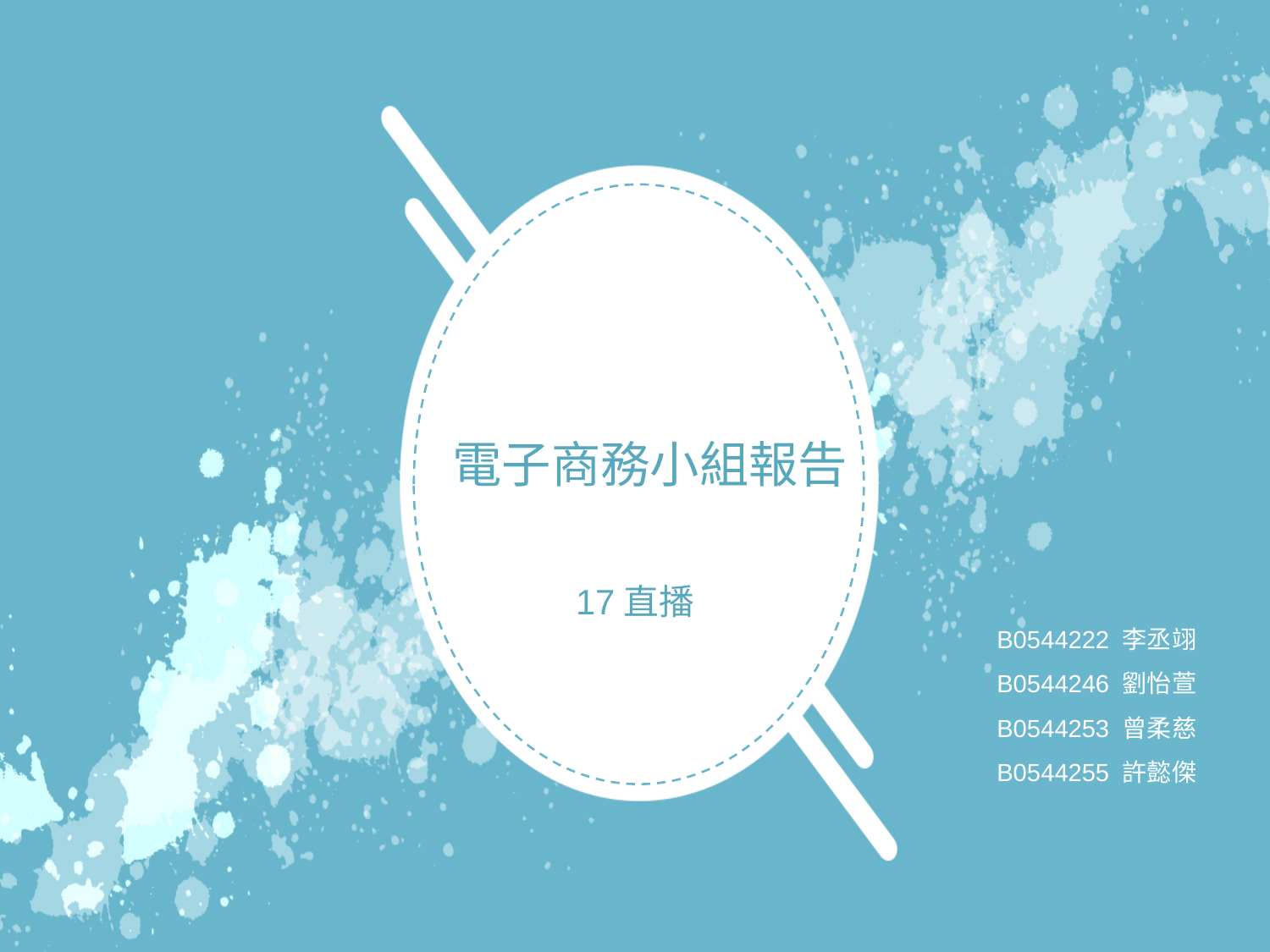

電子商務小組報告
17直播
B0544222 李丞翊
B0544246 劉怡萱
B0544253 曾柔慈
B0544255 許懿傑